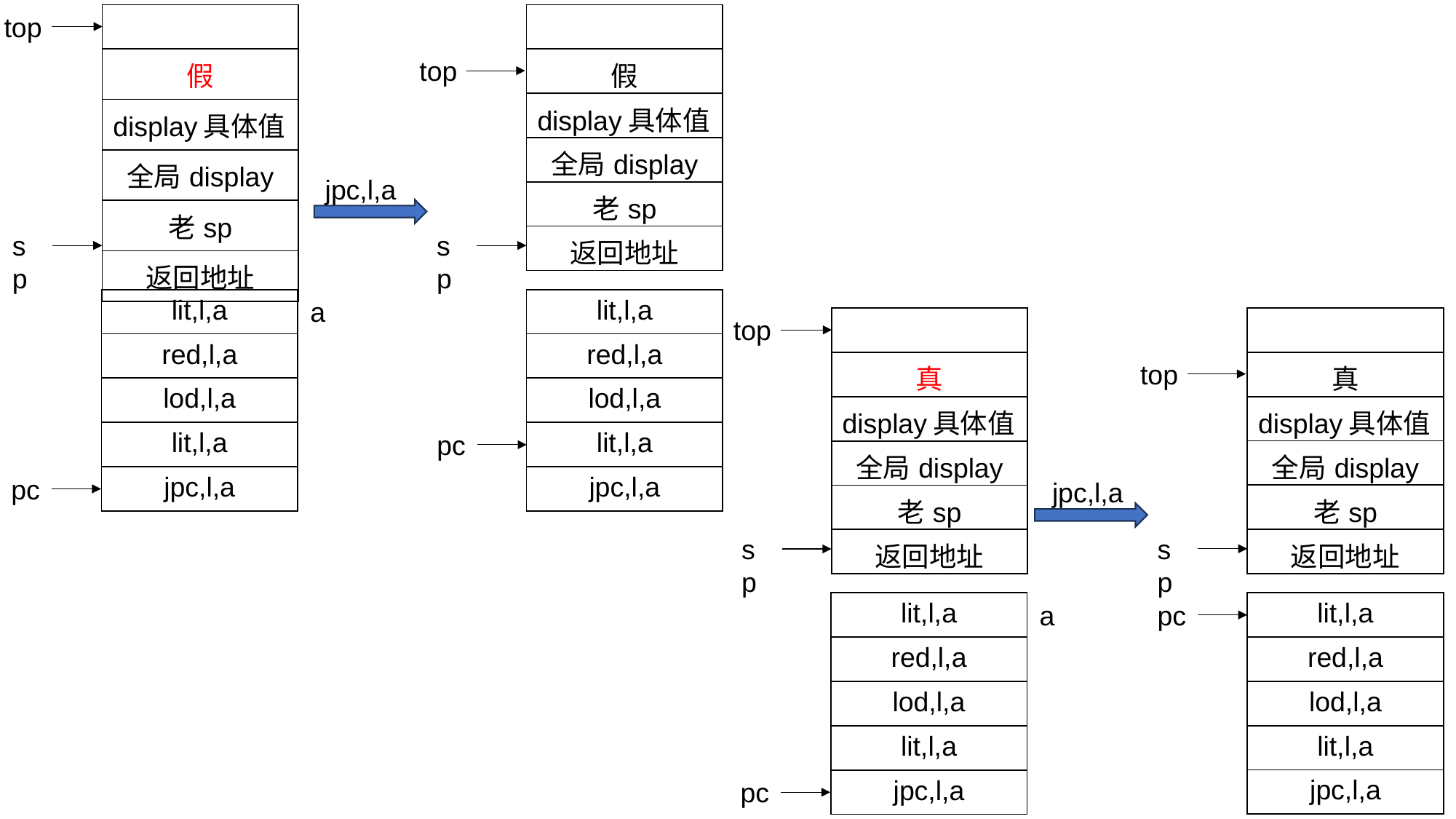

top
|  |
| --- |
| 假 |
| display具体值 |
| 全局display |
| 老sp |
| 返回地址 |
|  |
| --- |
| 假 |
| display具体值 |
| 全局display |
| 老sp |
| 返回地址 |
top
jpc,l,a

sp
sp
| lit,l,a |
| --- |
| red,l,a |
| lod,l,a |
| lit,l,a |
| jpc,l,a |
a
| lit,l,a |
| --- |
| red,l,a |
| lod,l,a |
| lit,l,a |
| jpc,l,a |
top
|  |
| --- |
| 真 |
| display具体值 |
| 全局display |
| 老sp |
| 返回地址 |
|  |
| --- |
| 真 |
| display具体值 |
| 全局display |
| 老sp |
| 返回地址 |
top
pc
pc
jpc,l,a

sp
sp
| lit,l,a |
| --- |
| red,l,a |
| lod,l,a |
| lit,l,a |
| jpc,l,a |
| lit,l,a |
| --- |
| red,l,a |
| lod,l,a |
| lit,l,a |
| jpc,l,a |
a
pc
pc